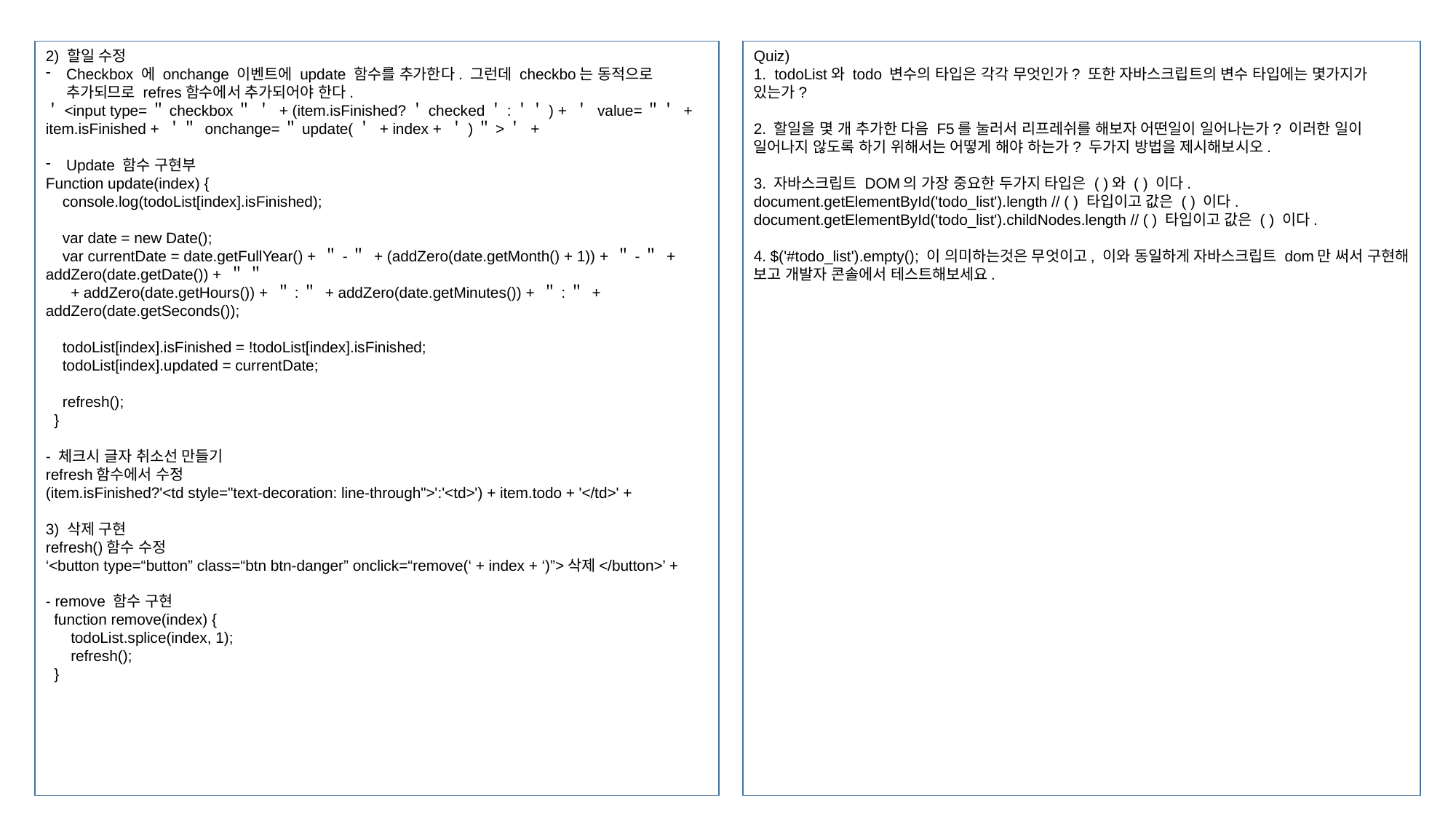

2) 할일 수정
Checkbox 에 onchange 이벤트에 update 함수를 추가한다. 그런데 checkbo는 동적으로 추가되므로 refres함수에서 추가되어야 한다.
＇<input type=＂checkbox＂ ＇ + (item.isFinished?＇checked＇:＇＇) + ＇ value=＂＇ + item.isFinished + ＇＂ onchange=＂update(＇ + index + ＇)＂>＇ +

Update 함수 구현부
Function update(index) {
    console.log(todoList[index].isFinished);

    var date = new Date();
    var currentDate = date.getFullYear() + ＂-＂ + (addZero(date.getMonth() + 1)) + ＂-＂ + addZero(date.getDate()) + ＂ ＂
      + addZero(date.getHours()) + ＂:＂ + addZero(date.getMinutes()) + ＂:＂ + addZero(date.getSeconds());

    todoList[index].isFinished = !todoList[index].isFinished;
    todoList[index].updated = currentDate;

    refresh();
  }

- 체크시 글자 취소선 만들기
refresh함수에서 수정
(item.isFinished?'<td style="text-decoration: line-through">':'<td>') + item.todo + '</td>' +

3) 삭제 구현
refresh()함수 수정
‘<button type=“button” class=“btn btn-danger” onclick=“remove(‘ + index + ‘)”>삭제</button>’ +

- remove 함수 구현
  function remove(index) {
      todoList.splice(index, 1);
      refresh();
  }

Quiz)
1.  todoList와 todo 변수의 타입은 각각 무엇인가? 또한 자바스크립트의 변수 타입에는 몇가지가 있는가?

2. 할일을 몇 개 추가한 다음 F5를 눌러서 리프레쉬를 해보자 어떤일이 일어나는가? 이러한 일이 일어나지 않도록 하기 위해서는 어떻게 해야 하는가? 두가지 방법을 제시해보시오.

3. 자바스크립트 DOM의 가장 중요한 두가지 타입은 ( )와 ( ) 이다.
document.getElementById('todo_list').length // ( ) 타입이고 값은 ( ) 이다.
document.getElementById('todo_list').childNodes.length // ( ) 타입이고 값은 ( ) 이다.

4. $('#todo_list').empty(); 이 의미하는것은 무엇이고, 이와 동일하게 자바스크립트 dom만 써서 구현해 보고 개발자 콘솔에서 테스트해보세요.